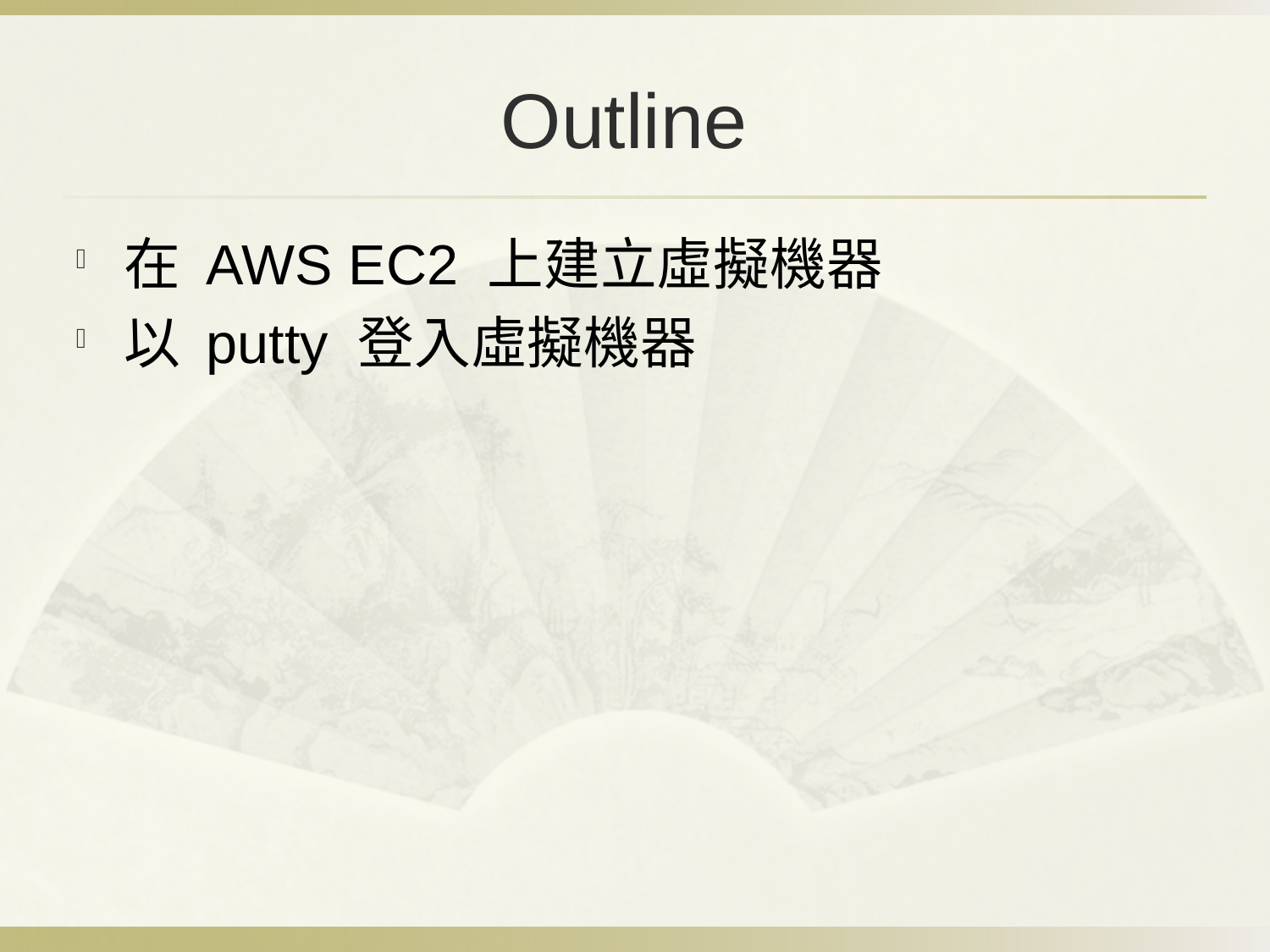

# Outline
在 AWS EC2 上建立虛擬機器
以 putty 登入虛擬機器